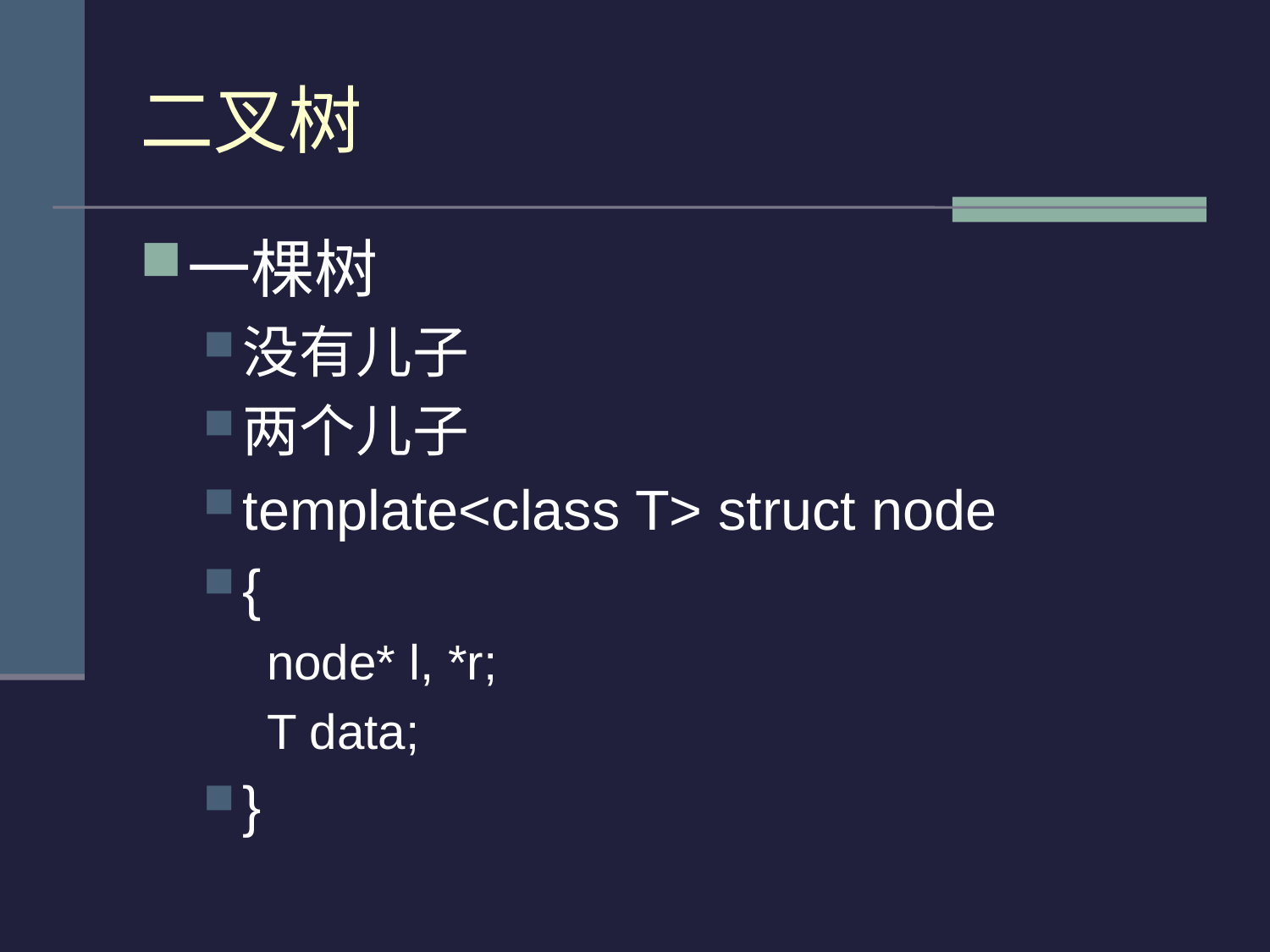

# 二叉树
一棵树
没有儿子
两个儿子
template<class T> struct node
{
node* l, *r;
T data;
}